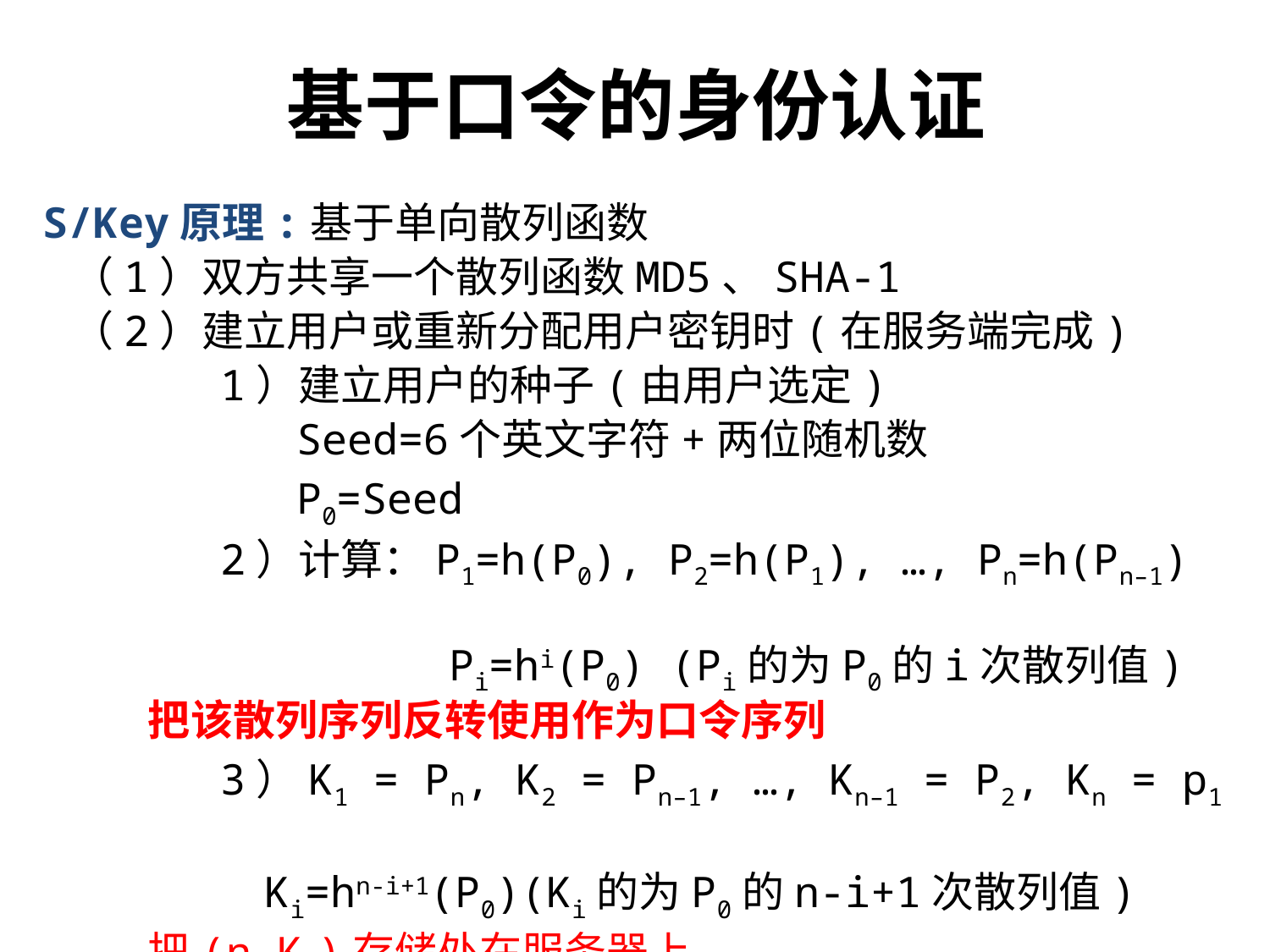

# 基于口令的身份认证
S/Key原理:基于单向散列函数
  （1）双方共享一个散列函数MD5、SHA-1
  （2）建立用户或重新分配用户密钥时(在服务端完成)
       1）建立用户的种子(由用户选定)
          Seed=6个英文字符+两位随机数
          P0=Seed
       2）计算：P1=h(P0), P2=h(P1), …, Pn=h(Pn–1)
                Pi=hi(P0) (Pi的为P0的i次散列值)
          把该散列序列反转使用作为口令序列
       3）K1 = Pn, K2 = Pn–1, …, Kn–1 = P2, Kn = p1
               Ki=hn-i+1(P0)(Ki的为P0的n-i+1次散列值)
          把(n,K1)存储处在服务器上